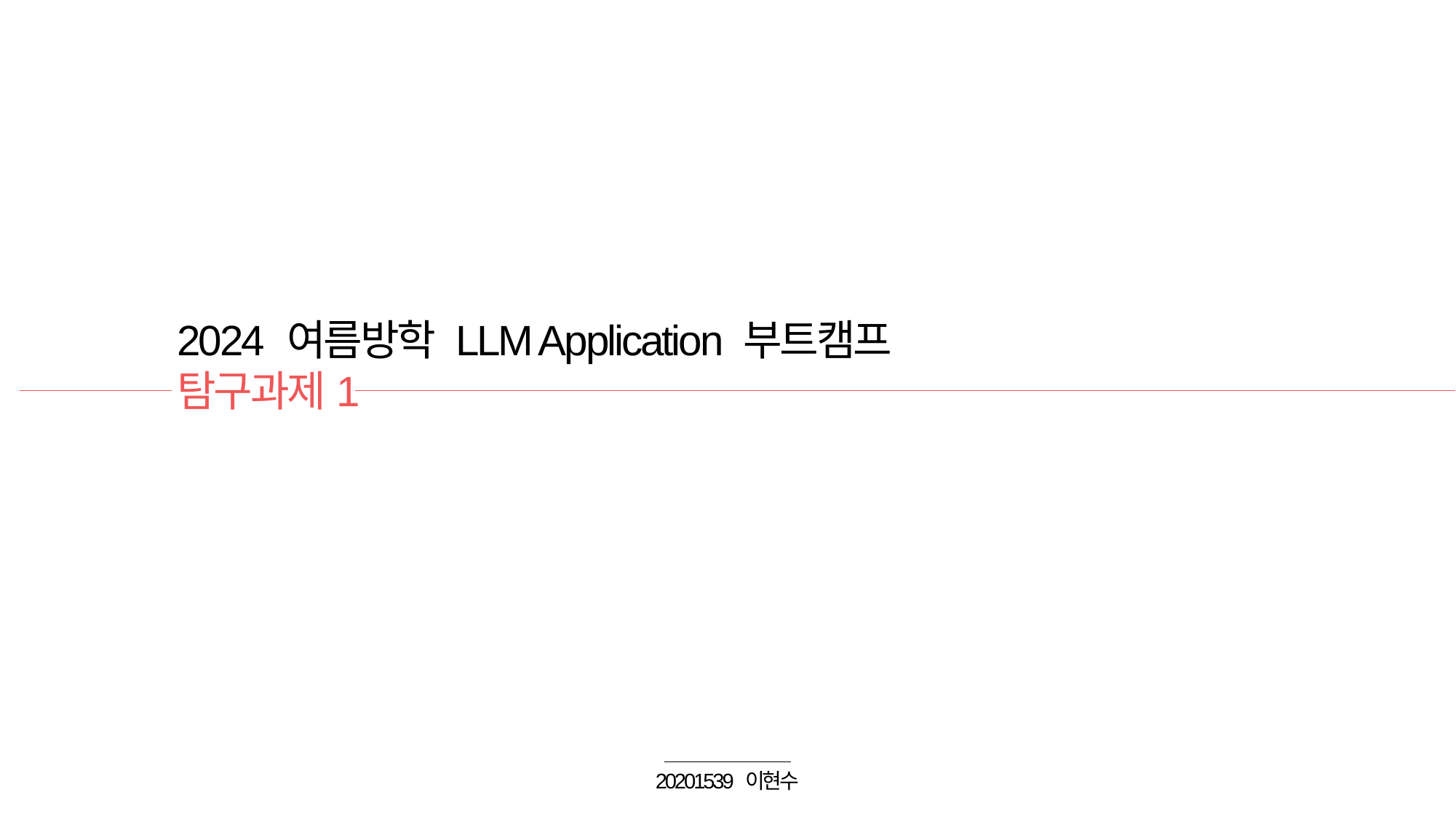

2024 여름방학 LLM Application 부트캠프
탐구과제1
20201539 이현수